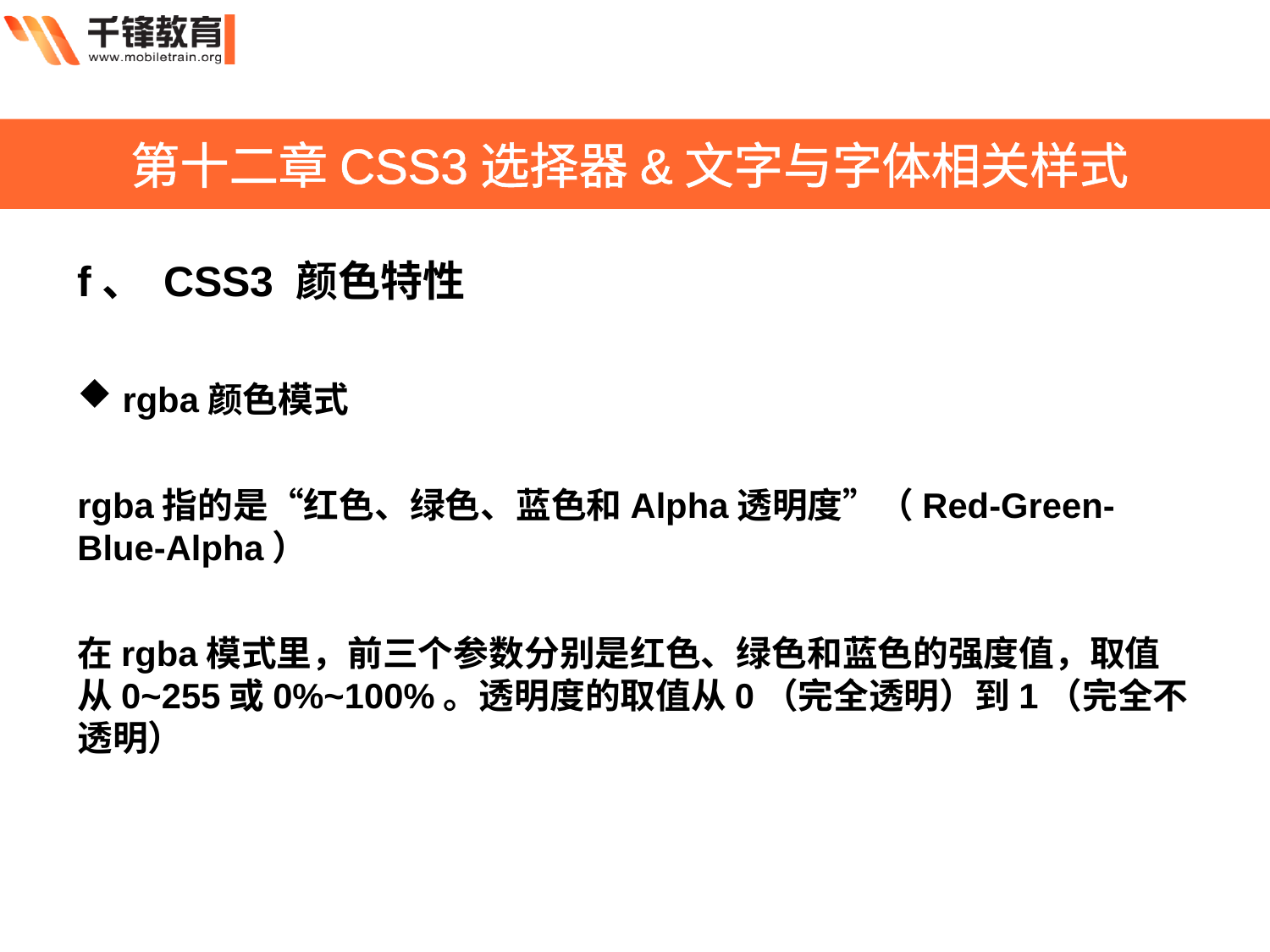

第十二章CSS3选择器&文字与字体相关样式
f、 CSS3 颜色特性

 rgba颜色模式

rgba指的是“红色、绿色、蓝色和Alpha透明度”（Red-Green-Blue-Alpha）

在rgba模式里，前三个参数分别是红色、绿色和蓝色的强度值，取值从0~255或0%~100%。透明度的取值从0（完全透明）到1（完全不透明）